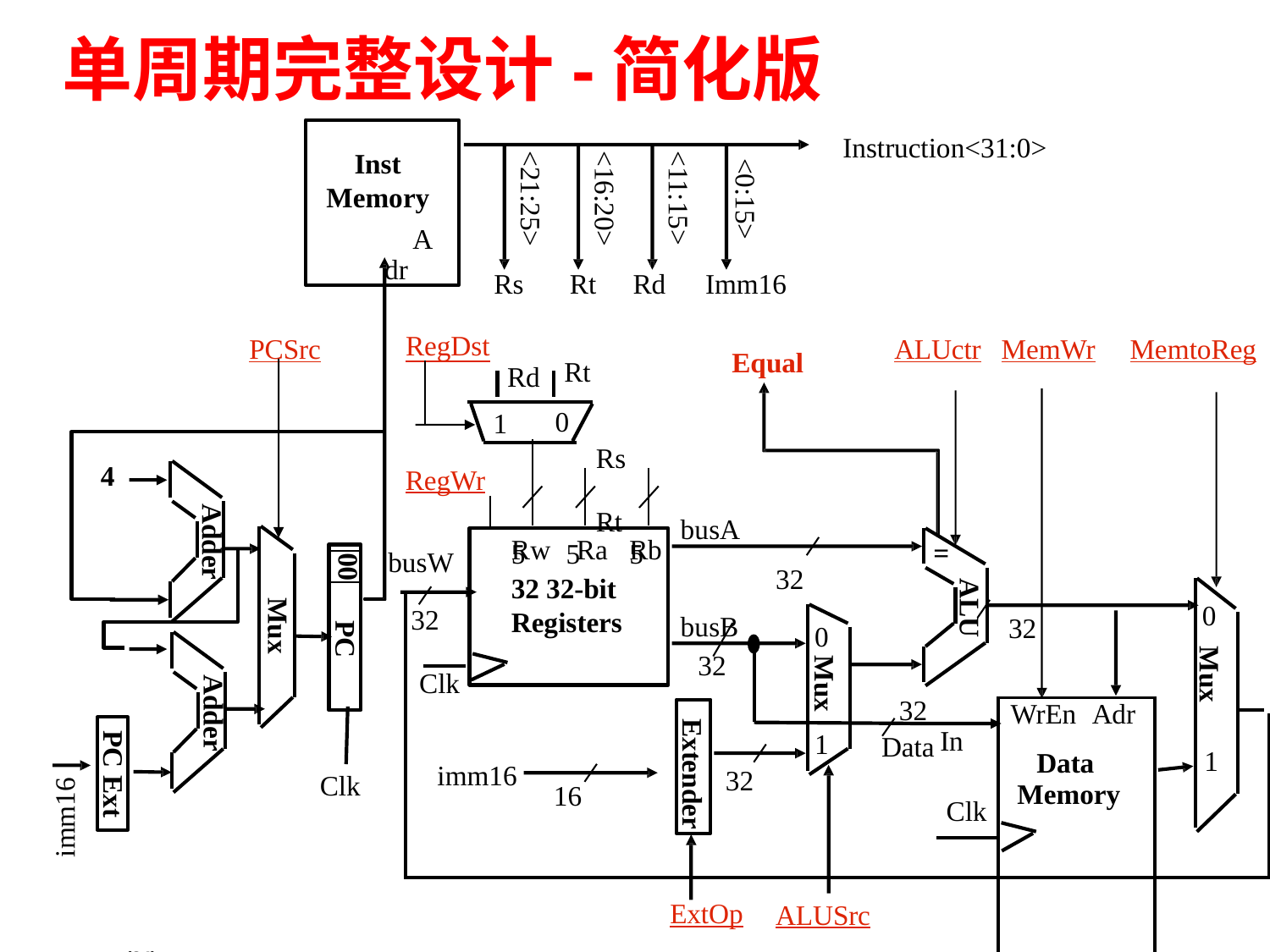

# 单周期完整设计-简化版
Inst  Memory
Adr
Instruction<31:0>

<21:25>
<16:20>
<11:15>
<0:15>

Rs	Rt	Rd
Imm16
RegDst
Rd
PCSrc
ALUctr
MemWr
MemtoReg
Equal
Rt

0

1

Rs	Rt
5	5	5
4

RegWr

Adder
busA

Rw	Ra	Rb
32 32-bit  Registers
=

busW

00

32

ALU

Mux
0

32
busB  32

32

0
PC

Mux

Mux

Clk

Adder

32

| In Clk | WrEn Adr Data Memory |
| --- | --- |
|  |  |
Extender

PC Ext

1
Data

1

imm16

32

Clk
imm16
16

CS61C L221
Performance © UC  Regents
计算机原理 L09 Single Cycle 1 (24)

ExtOp
ALUSrc